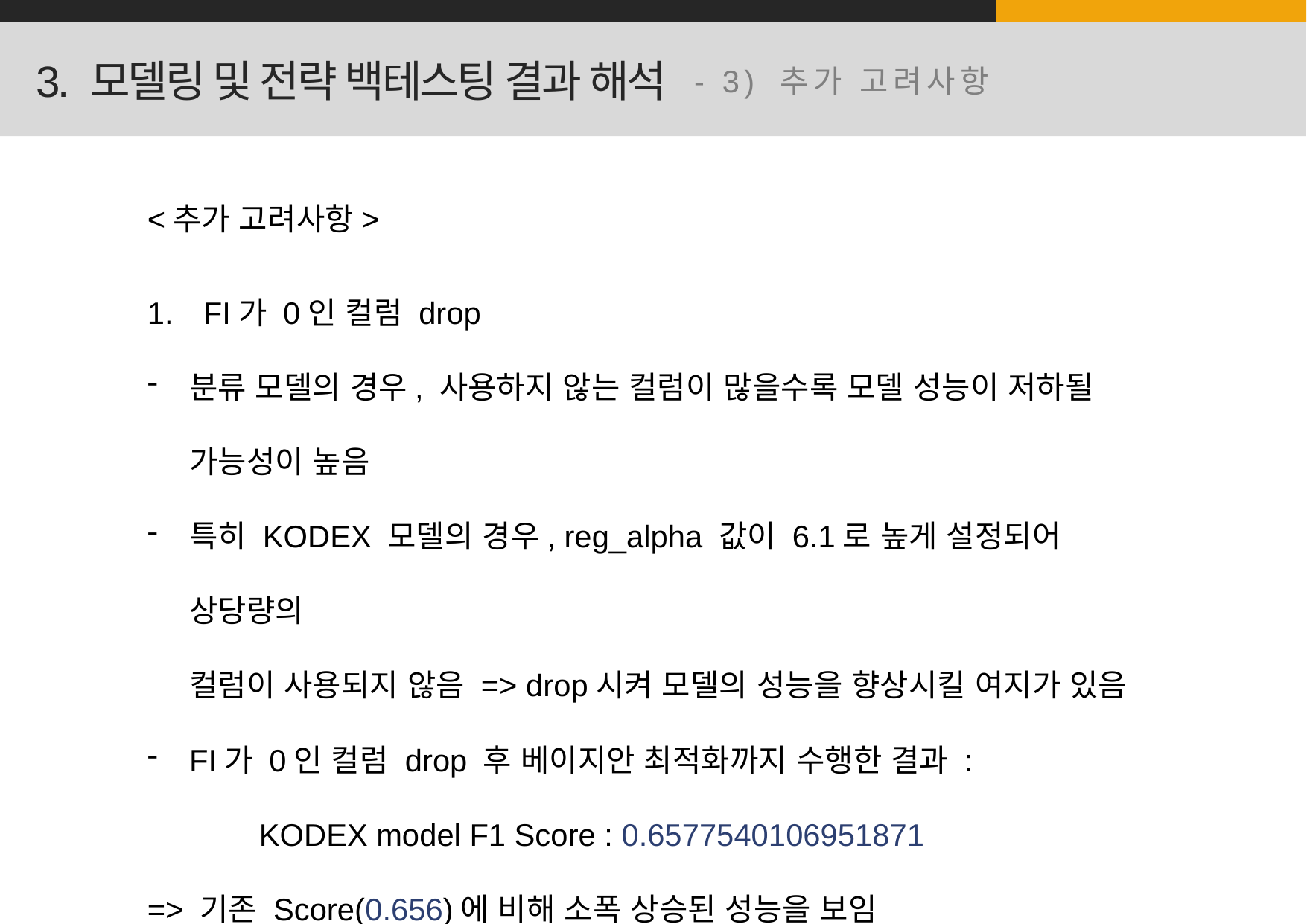

3. 모델링 및 전략 백테스팅 결과 해석
- 3) 추가 고려사항
<추가 고려사항>
FI가 0인 컬럼 drop
분류 모델의 경우, 사용하지 않는 컬럼이 많을수록 모델 성능이 저하될 가능성이 높음
특히 KODEX 모델의 경우, reg_alpha 값이 6.1로 높게 설정되어 상당량의
컬럼이 사용되지 않음 => drop시켜 모델의 성능을 향상시킬 여지가 있음
FI가 0인 컬럼 drop 후 베이지안 최적화까지 수행한 결과 :
	KODEX model F1 Score : 0.6577540106951871
=> 기존 Score(0.656)에 비해 소폭 상승된 성능을 보임